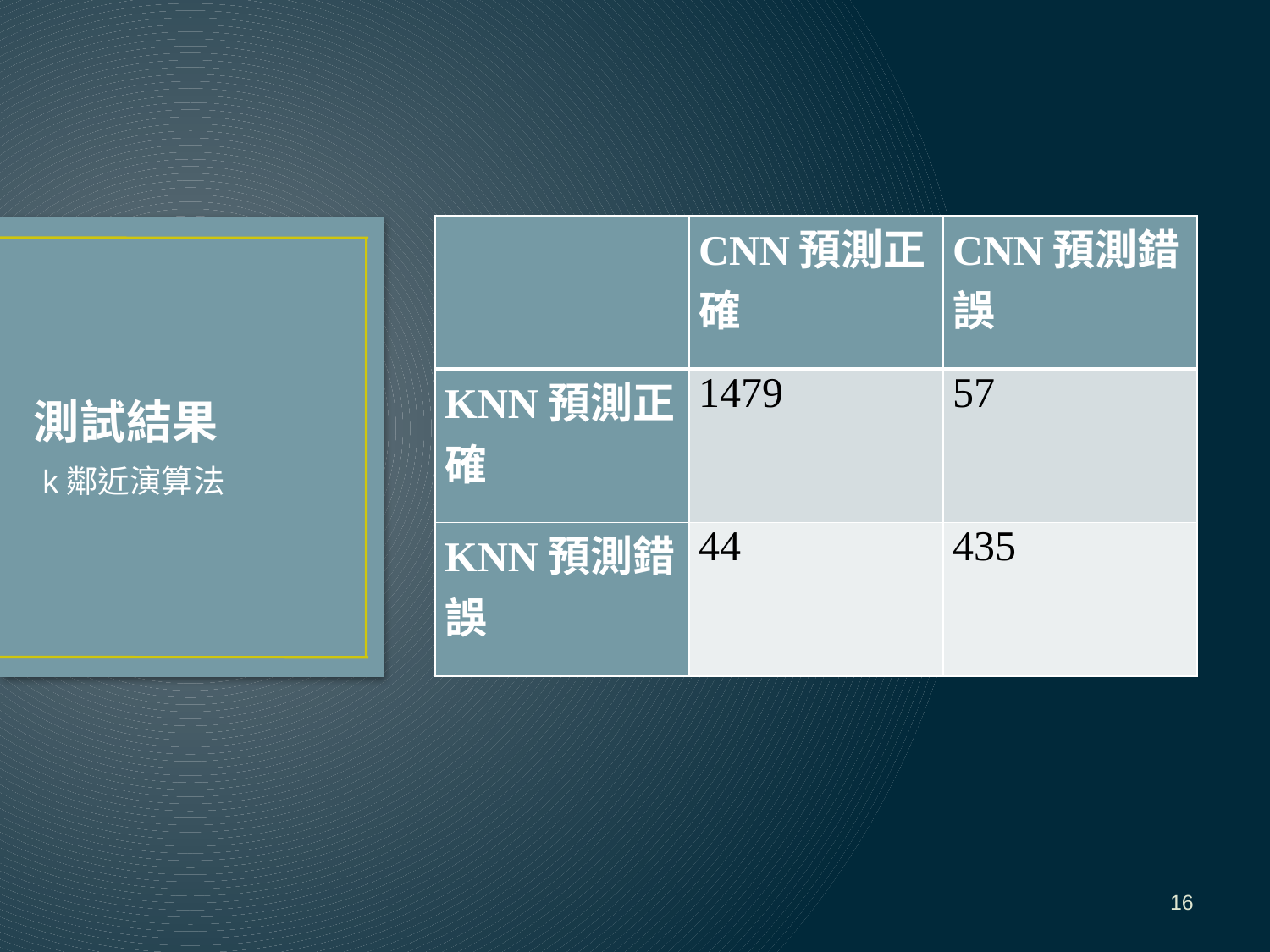

|  | CNN預測正確 | CNN預測錯誤 |
| --- | --- | --- |
| KNN預測正確 | 1479 | 57 |
| KNN預測錯誤 | 44 | 435 |
# 測試結果
 k鄰近演算法
16